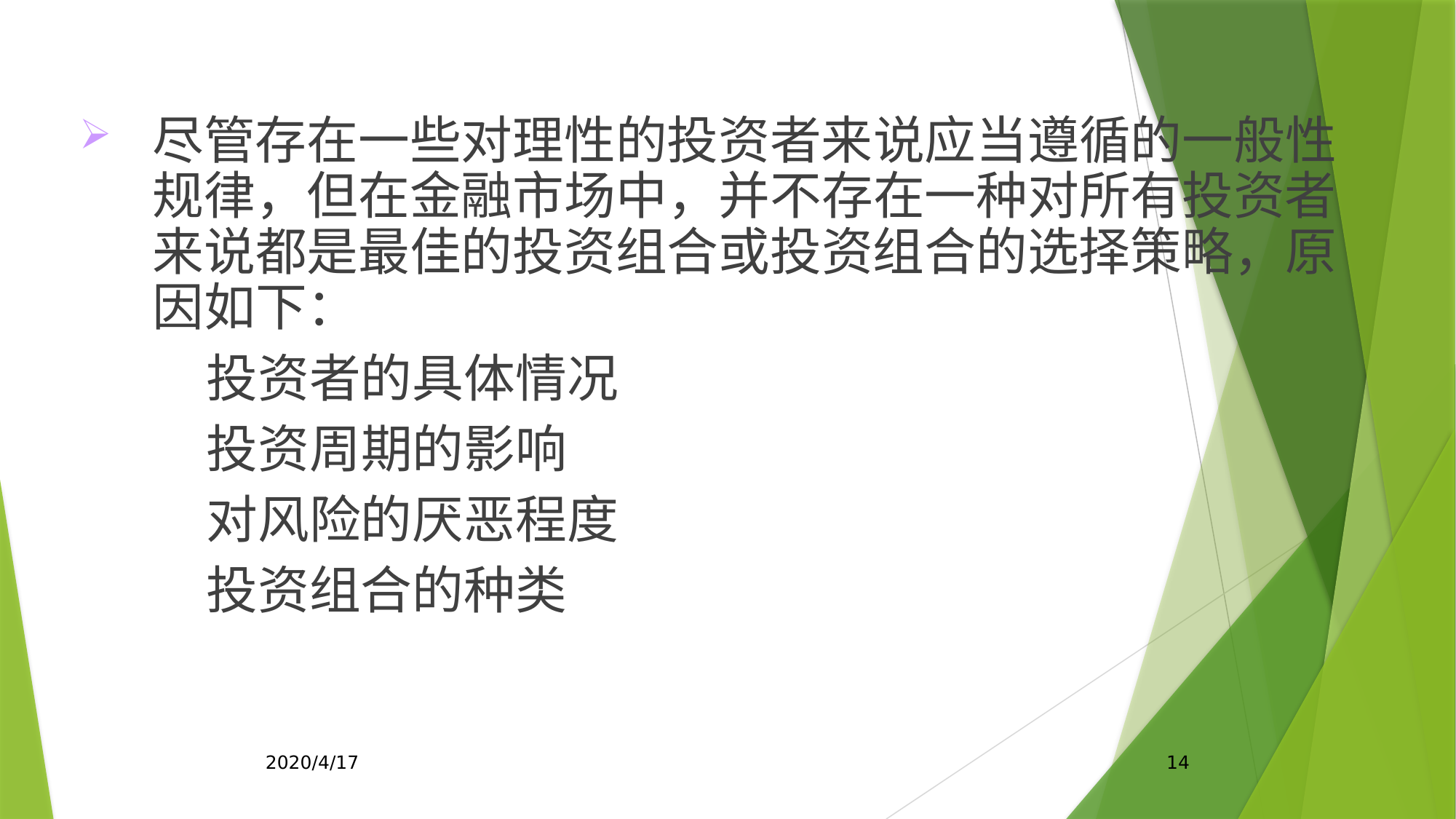

尽管存在一些对理性的投资者来说应当遵循的一般性规律，但在金融市场中，并不存在一种对所有投资者来说都是最佳的投资组合或投资组合的选择策略，原因如下：
          投资者的具体情况
          投资周期的影响
          对风险的厌恶程度
          投资组合的种类
2020/4/17
14